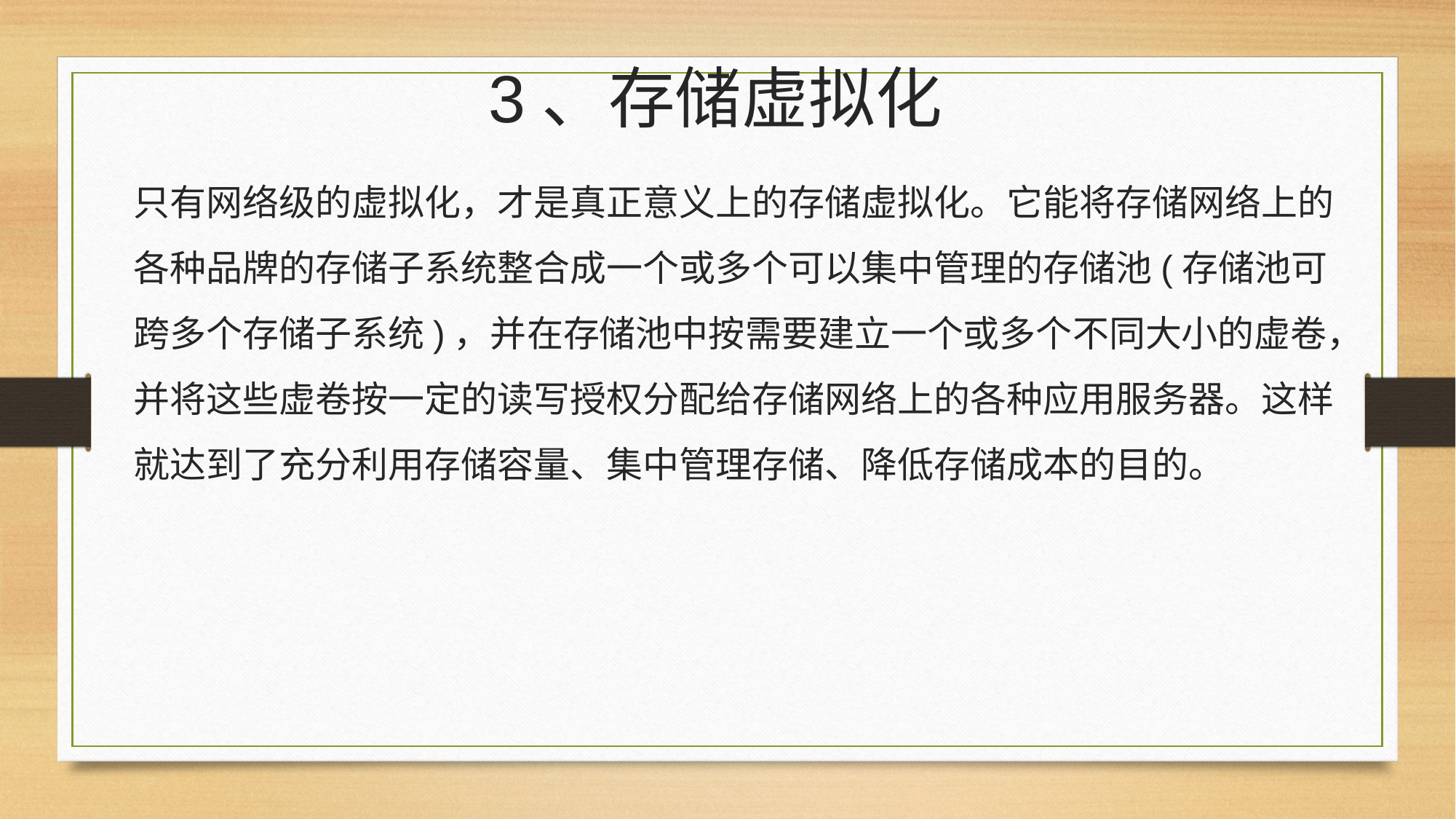

# 3、存储虚拟化
只有网络级的虚拟化，才是真正意义上的存储虚拟化。它能将存储网络上的各种品牌的存储子系统整合成一个或多个可以集中管理的存储池(存储池可跨多个存储子系统)，并在存储池中按需要建立一个或多个不同大小的虚卷，并将这些虚卷按一定的读写授权分配给存储网络上的各种应用服务器。这样就达到了充分利用存储容量、集中管理存储、降低存储成本的目的。